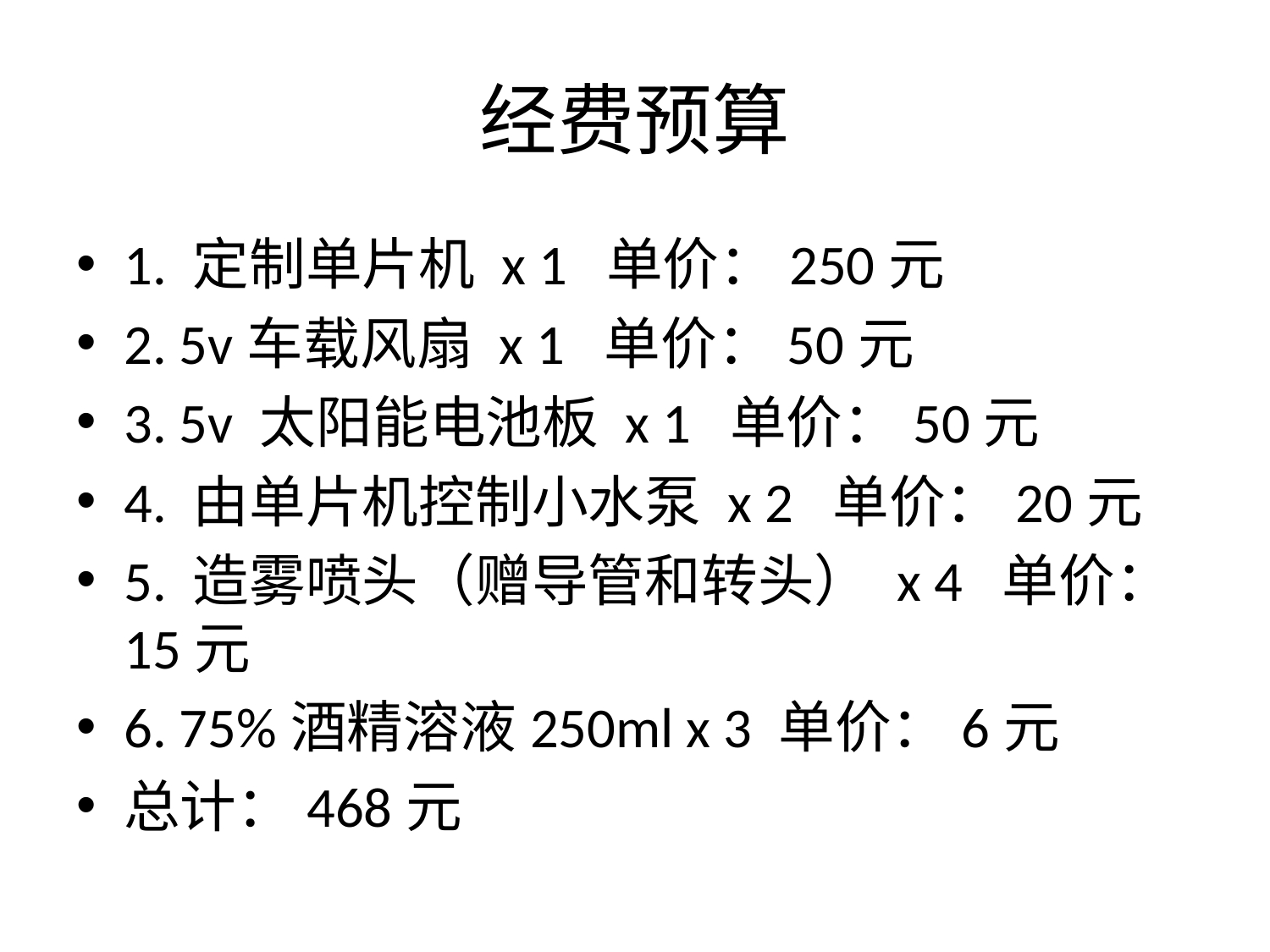

# 经费预算
1. 定制单片机 x 1  单价：250元
2. 5v车载风扇 x 1  单价：50元
3. 5v 太阳能电池板 x 1  单价：50元
4. 由单片机控制小水泵 x 2  单价：20元
5. 造雾喷头（赠导管和转头） x 4  单价：15元
6. 75%酒精溶液250ml x 3 单价：6元
总计：468元